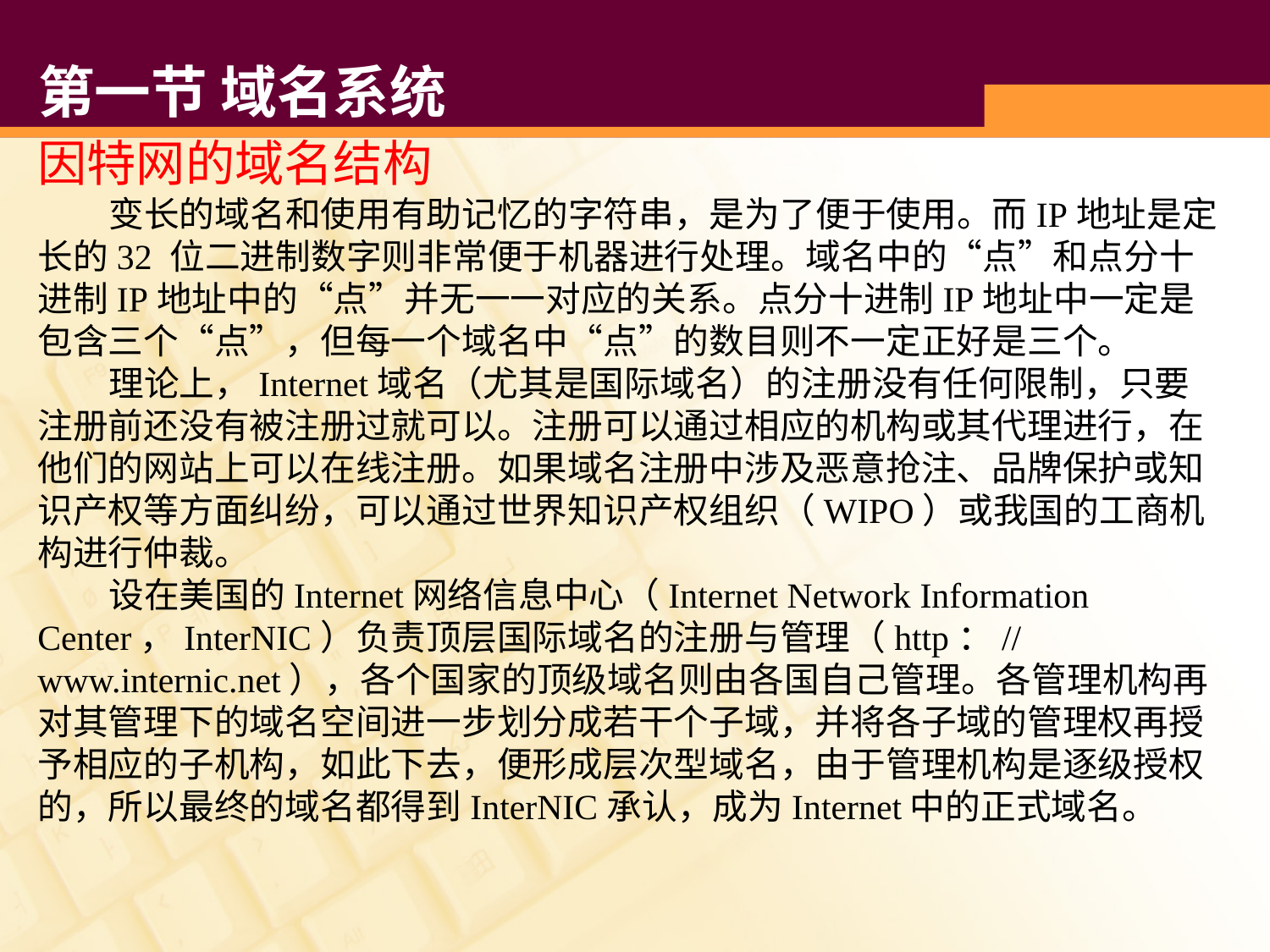

# 第一节 域名系统
因特网的域名结构
        变长的域名和使用有助记忆的字符串，是为了便于使用。而IP地址是定长的32 位二进制数字则非常便于机器进行处理。域名中的“点”和点分十进制IP地址中的“点”并无一一对应的关系。点分十进制IP地址中一定是包含三个“点”，但每一个域名中“点”的数目则不一定正好是三个。
        理论上，Internet域名（尤其是国际域名）的注册没有任何限制，只要注册前还没有被注册过就可以。注册可以通过相应的机构或其代理进行，在他们的网站上可以在线注册。如果域名注册中涉及恶意抢注、品牌保护或知识产权等方面纠纷，可以通过世界知识产权组织（WIPO）或我国的工商机构进行仲裁。
        设在美国的Internet网络信息中心（Internet Network Information Center，InterNIC）负责顶层国际域名的注册与管理（http：//www.internic.net），各个国家的顶级域名则由各国自己管理。各管理机构再对其管理下的域名空间进一步划分成若干个子域，并将各子域的管理权再授予相应的子机构，如此下去，便形成层次型域名，由于管理机构是逐级授权的，所以最终的域名都得到InterNIC承认，成为Internet中的正式域名。